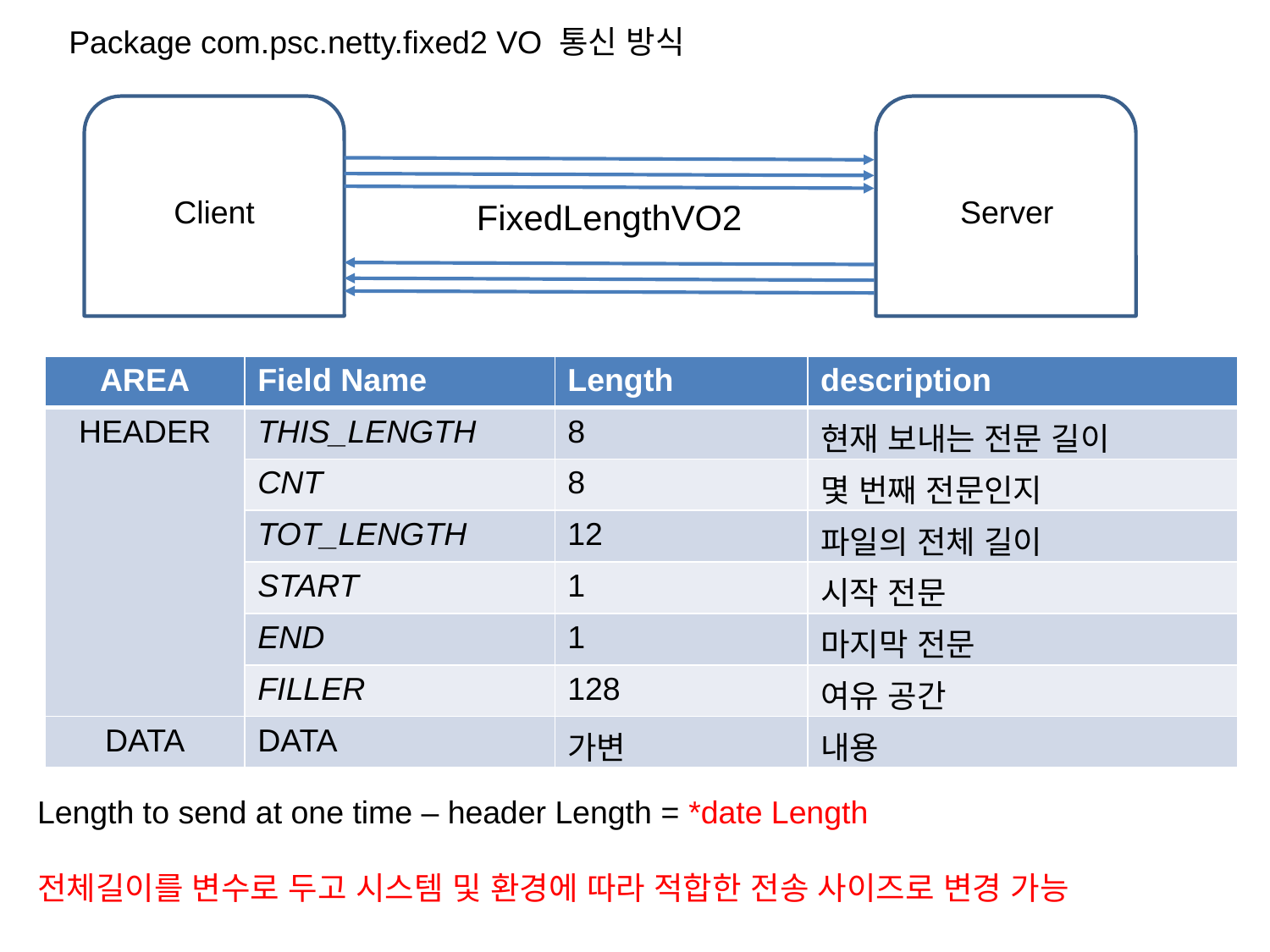

Package com.psc.netty.fixed2 VO 통신 방식

Client
Server
FixedLengthVO2
| AREA | Field Name | Length | description |
| --- | --- | --- | --- |
| HEADER | THIS\_LENGTH | 8 | 현재 보내는 전문 길이 |
|  | CNT | 8 | 몇 번째 전문인지 |
|  | TOT\_LENGTH | 12 | 파일의 전체 길이 |
|  | START | 1 | 시작 전문 |
|  | END | 1 | 마지막 전문 |
|  | FILLER | 128 | 여유 공간 |
| DATA | DATA | 가변 | 내용 |
Length to send at one time – header Length = *date Length

전체길이를 변수로 두고 시스템 및 환경에 따라 적합한 전송 사이즈로 변경 가능